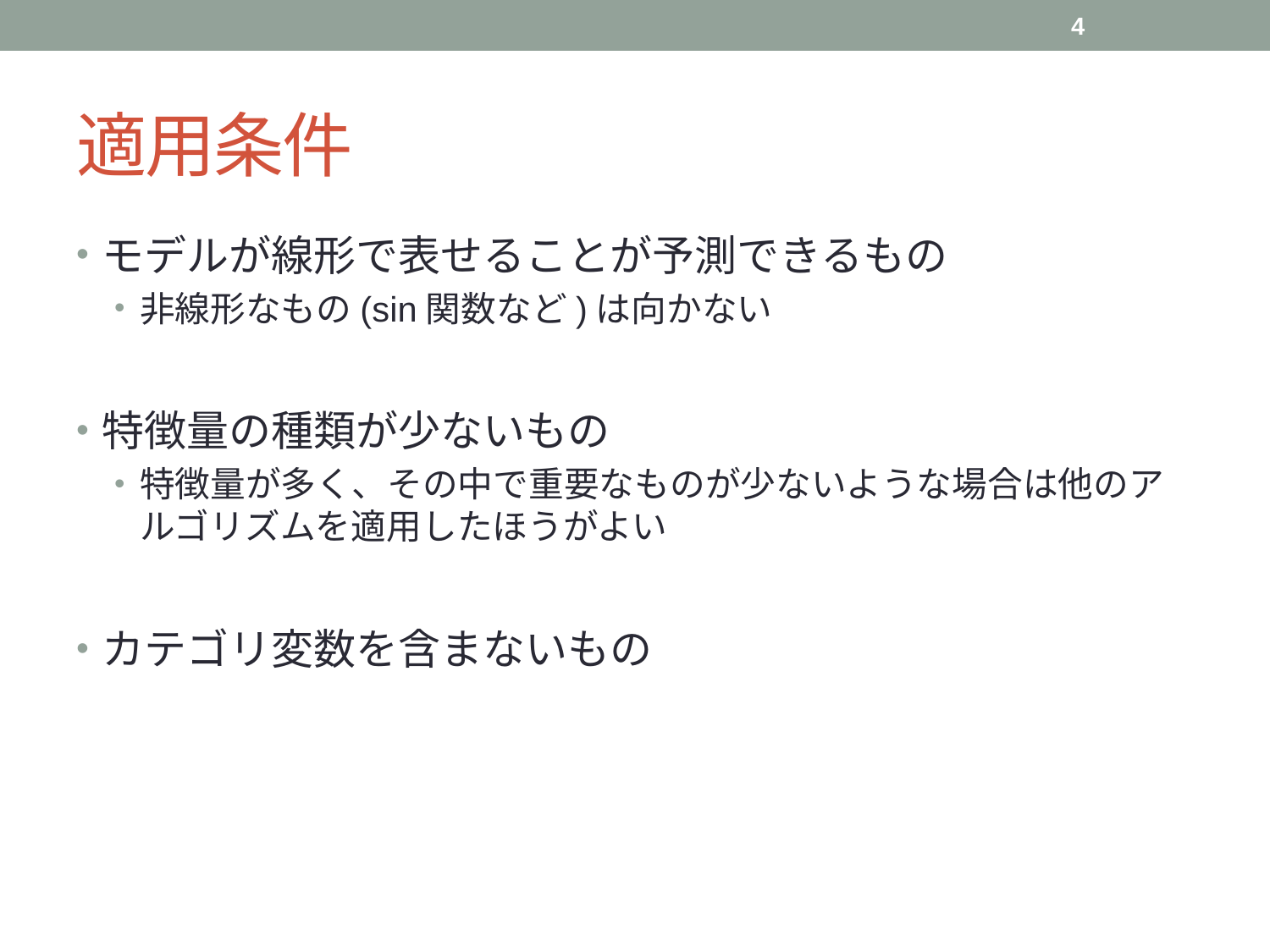

4
# 適用条件
モデルが線形で表せることが予測できるもの
非線形なもの(sin関数など)は向かない

特徴量の種類が少ないもの
特徴量が多く、その中で重要なものが少ないような場合は他のアルゴリズムを適用したほうがよい

カテゴリ変数を含まないもの